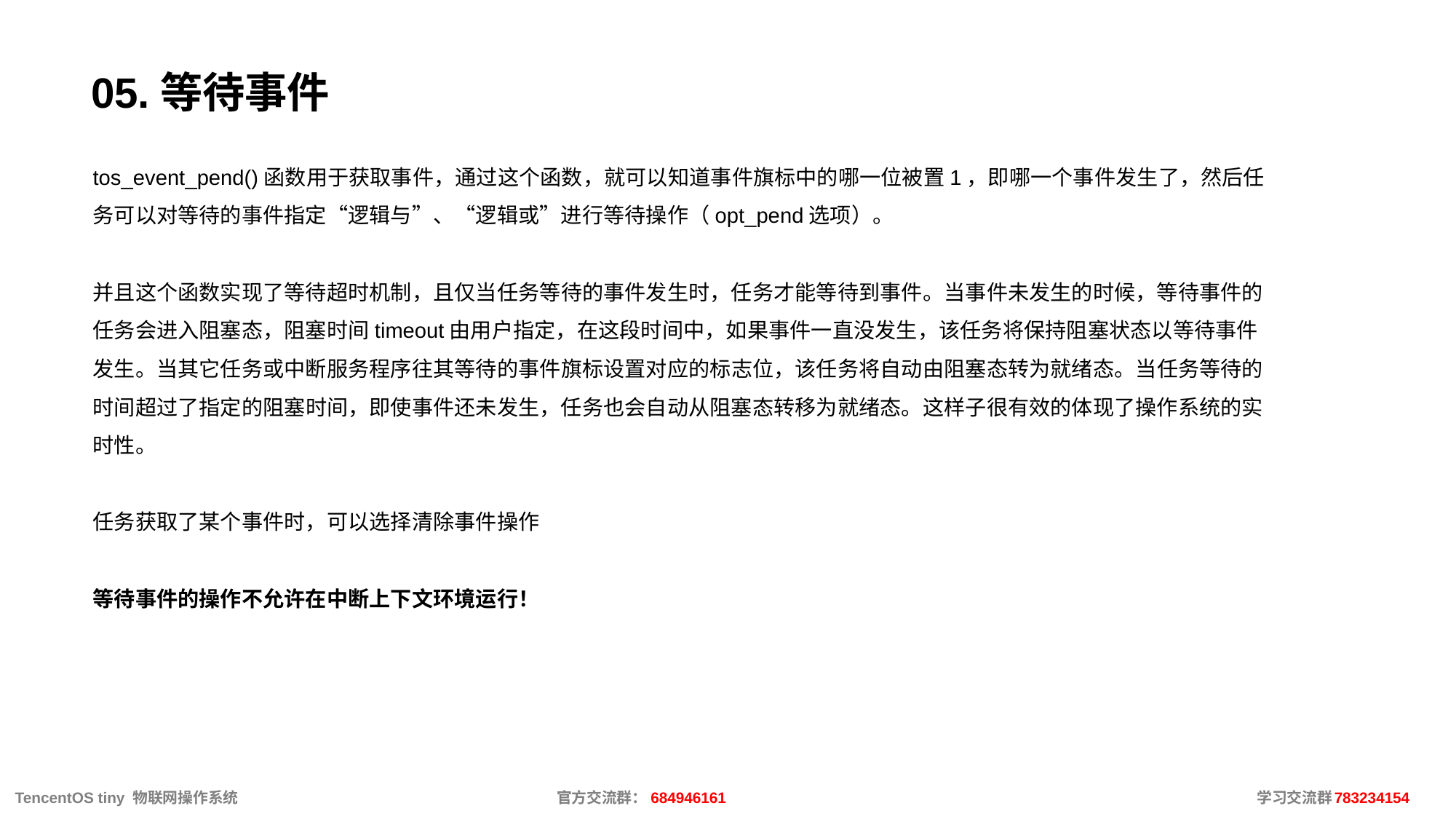

# 05.等待事件
tos_event_pend()函数用于获取事件，通过这个函数，就可以知道事件旗标中的哪一位被置1，即哪一个事件发生了，然后任务可以对等待的事件指定“逻辑与”、“逻辑或”进行等待操作（opt_pend选项）。

并且这个函数实现了等待超时机制，且仅当任务等待的事件发生时，任务才能等待到事件。当事件未发生的时候，等待事件的任务会进入阻塞态，阻塞时间timeout由用户指定，在这段时间中，如果事件一直没发生，该任务将保持阻塞状态以等待事件发生。当其它任务或中断服务程序往其等待的事件旗标设置对应的标志位，该任务将自动由阻塞态转为就绪态。当任务等待的时间超过了指定的阻塞时间，即使事件还未发生，任务也会自动从阻塞态转移为就绪态。这样子很有效的体现了操作系统的实时性。

任务获取了某个事件时，可以选择清除事件操作

等待事件的操作不允许在中断上下文环境运行！

 TencentOS tiny 物联网操作系统			官方交流群：684946161					          学习交流群：783234154